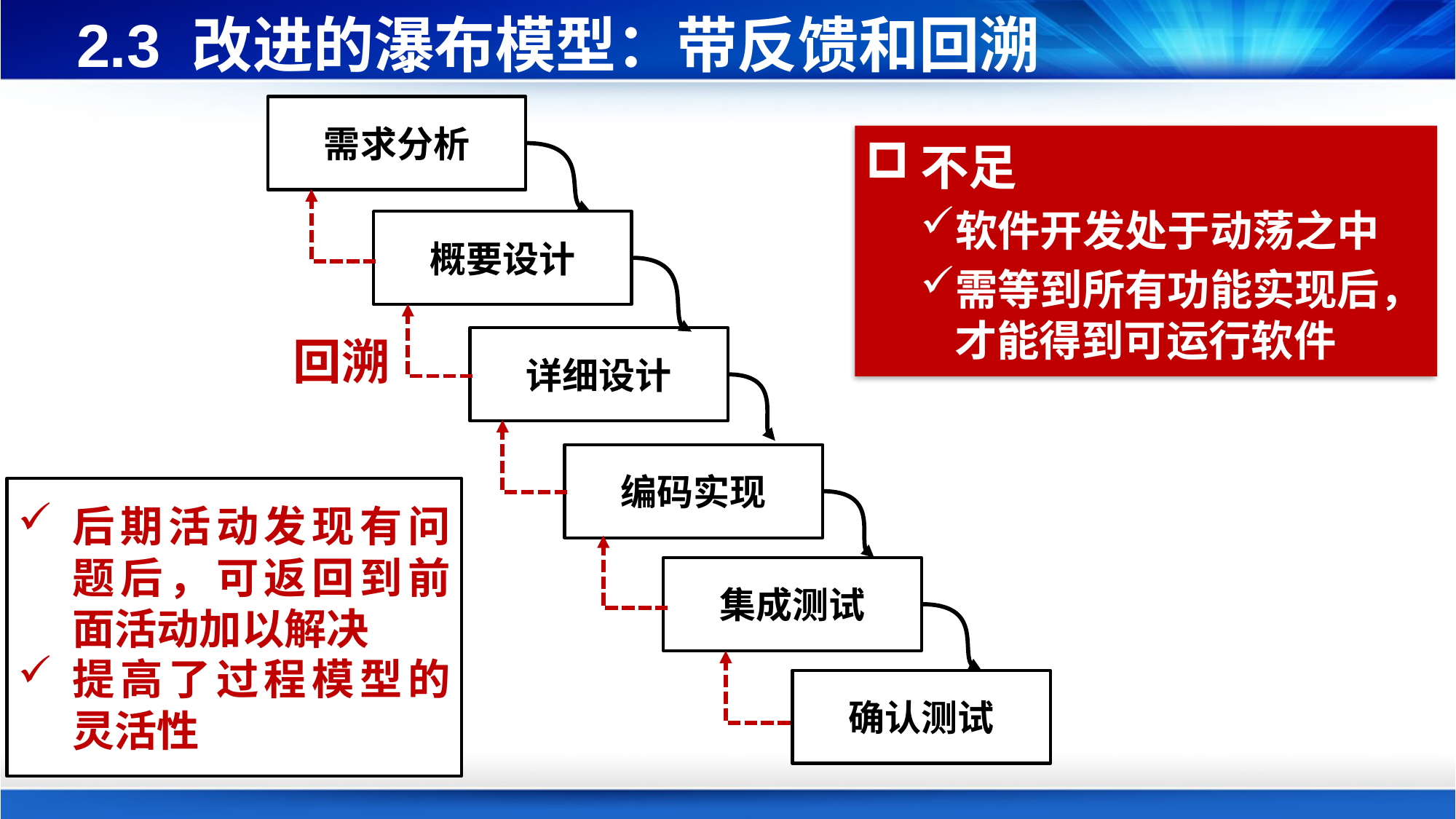

# 2.3 改进的瀑布模型：带反馈和回溯
需求分析
不足
软件开发处于动荡之中
需等到所有功能实现后，才能得到可运行软件
概要设计
回溯
详细设计
编码实现
后期活动发现有问题后，可返回到前面活动加以解决
提高了过程模型的灵活性
集成测试
确认测试